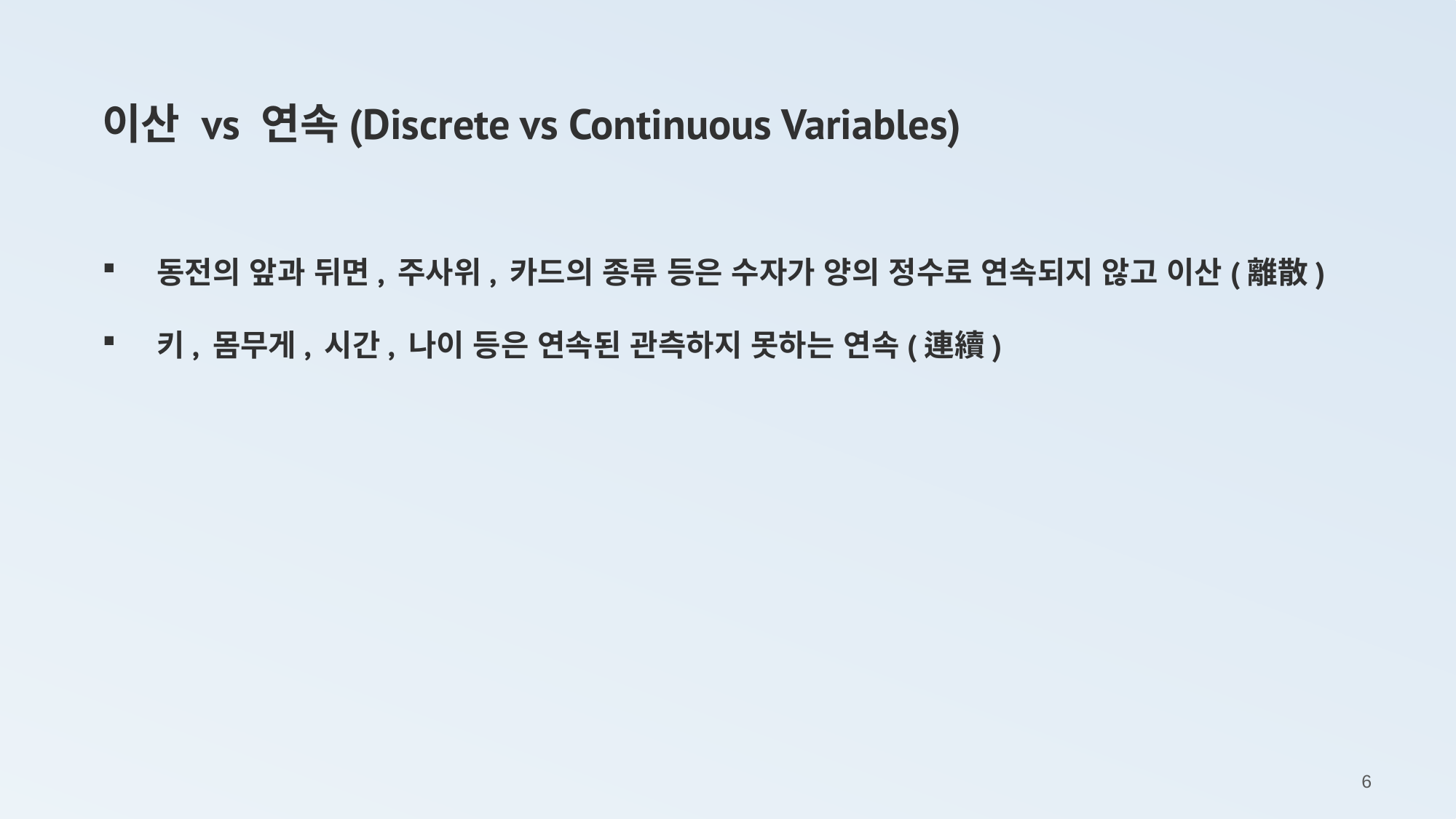

이산 vs 연속(Discrete vs Continuous Variables)
동전의 앞과 뒤면, 주사위, 카드의 종류 등은 수자가 양의 정수로 연속되지 않고 이산(離散)
키, 몸무게, 시간, 나이 등은 연속된 관측하지 못하는 연속(連續)
6